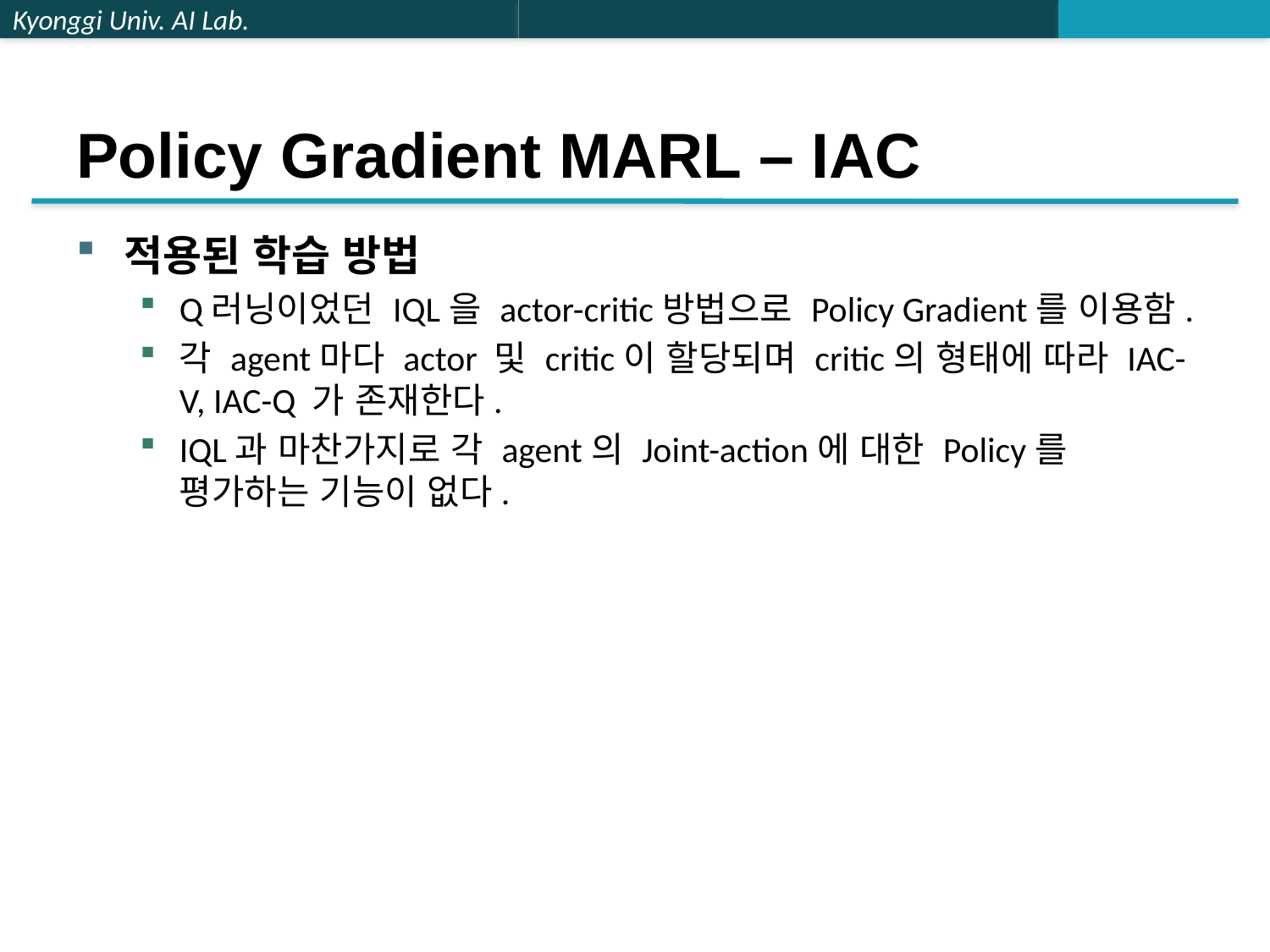

# Policy Gradient MARL – IAC
적용된 학습 방법
Q러닝이었던 IQL을 actor-critic방법으로 Policy Gradient를 이용함.
각 agent마다 actor 및 critic이 할당되며 critic의 형태에 따라 IAC-V, IAC-Q 가 존재한다.
IQL과 마찬가지로 각 agent의 Joint-action에 대한 Policy를 평가하는 기능이 없다.